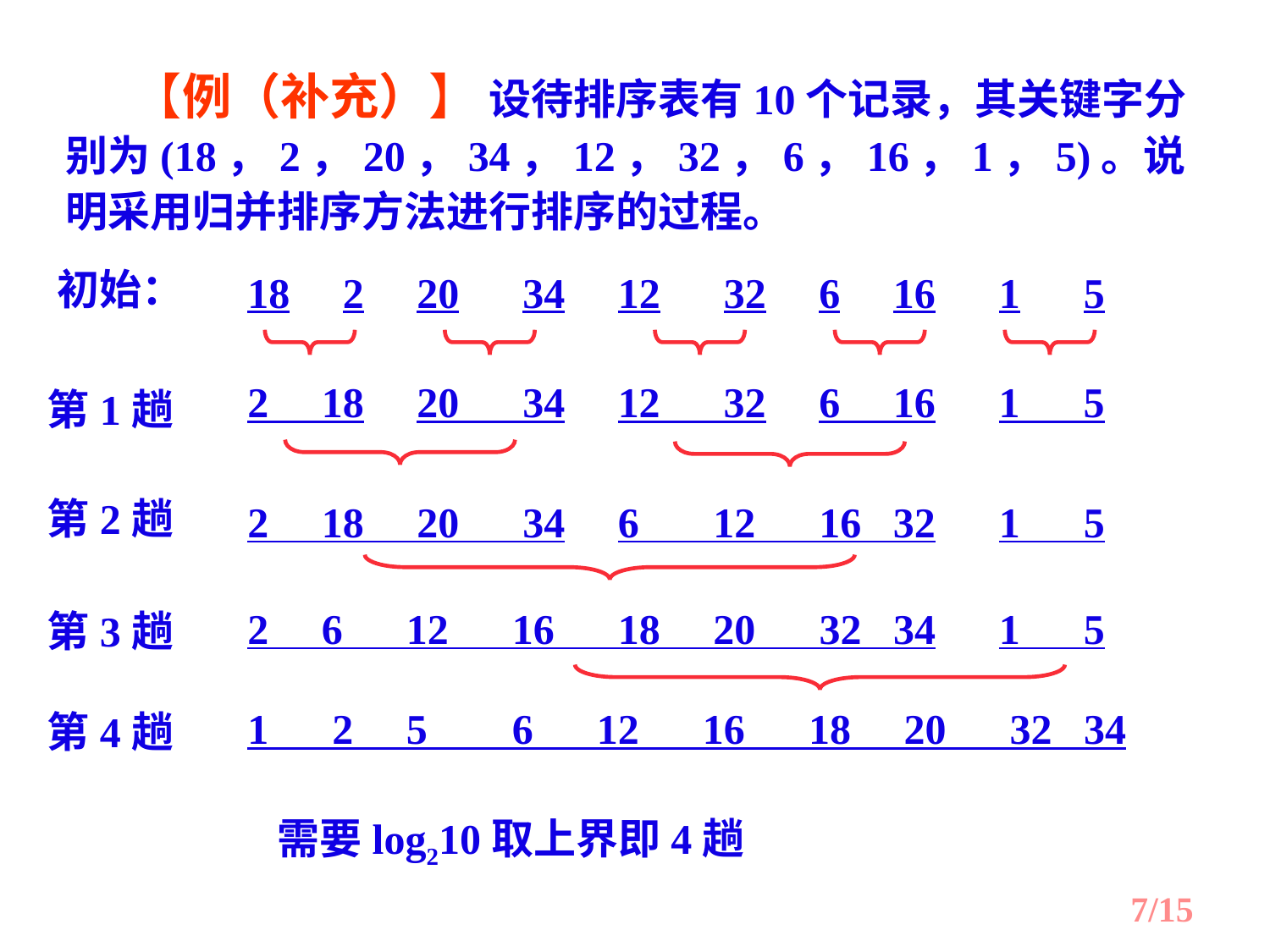

【例（补充）】 设待排序表有10个记录，其关键字分别为(18，2，20，34，12，32，6，16，1，5)。说明采用归并排序方法进行排序的过程。
初始：
18     2     20      34     12      32     6     16      1      5

2     18     20      34     12      32     6     16      1      5
第1趟

第2趟
2     18     20      34     6       12      16   32      1      5
2     6      12      16      18     20      32   34      1      5
第3趟
1      2     5        6      12      16      18     20      32   34
第4趟
需要log210取上界即4趟
7/15